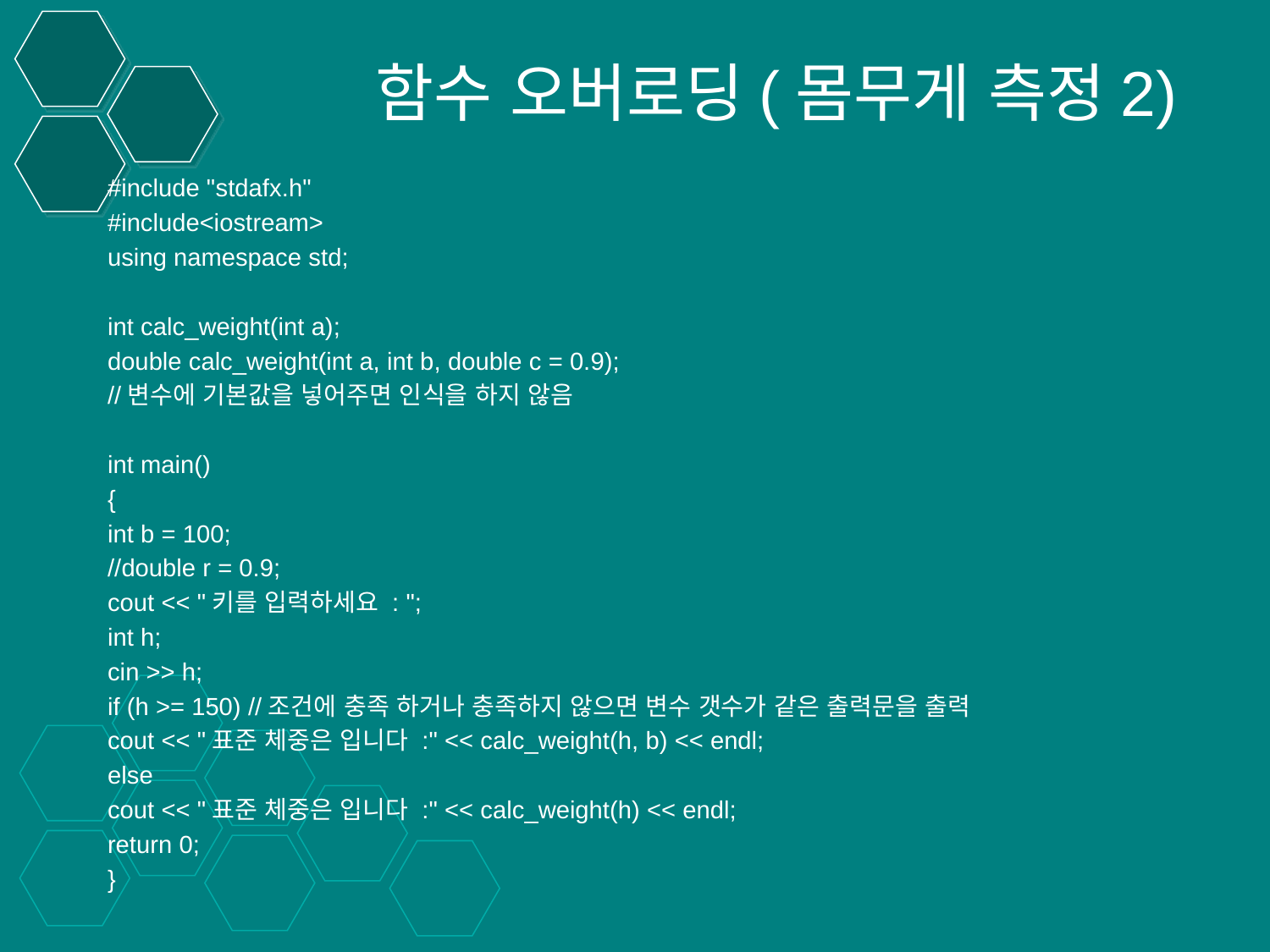

# 함수 오버로딩(몸무게 측정2)
#include "stdafx.h"
#include<iostream>
using namespace std;

int calc_weight(int a);
double calc_weight(int a, int b, double c = 0.9);
//변수에 기본값을 넣어주면 인식을 하지 않음

int main()
{
int b = 100;
//double r = 0.9;
cout << "키를 입력하세요 : ";
int h;
cin >> h;
if (h >= 150) //조건에 충족 하거나 충족하지 않으면 변수 갯수가 같은 출력문을 출력
cout << "표준 체중은 입니다 :" << calc_weight(h, b) << endl;
else
cout << "표준 체중은 입니다 :" << calc_weight(h) << endl;
return 0;
}